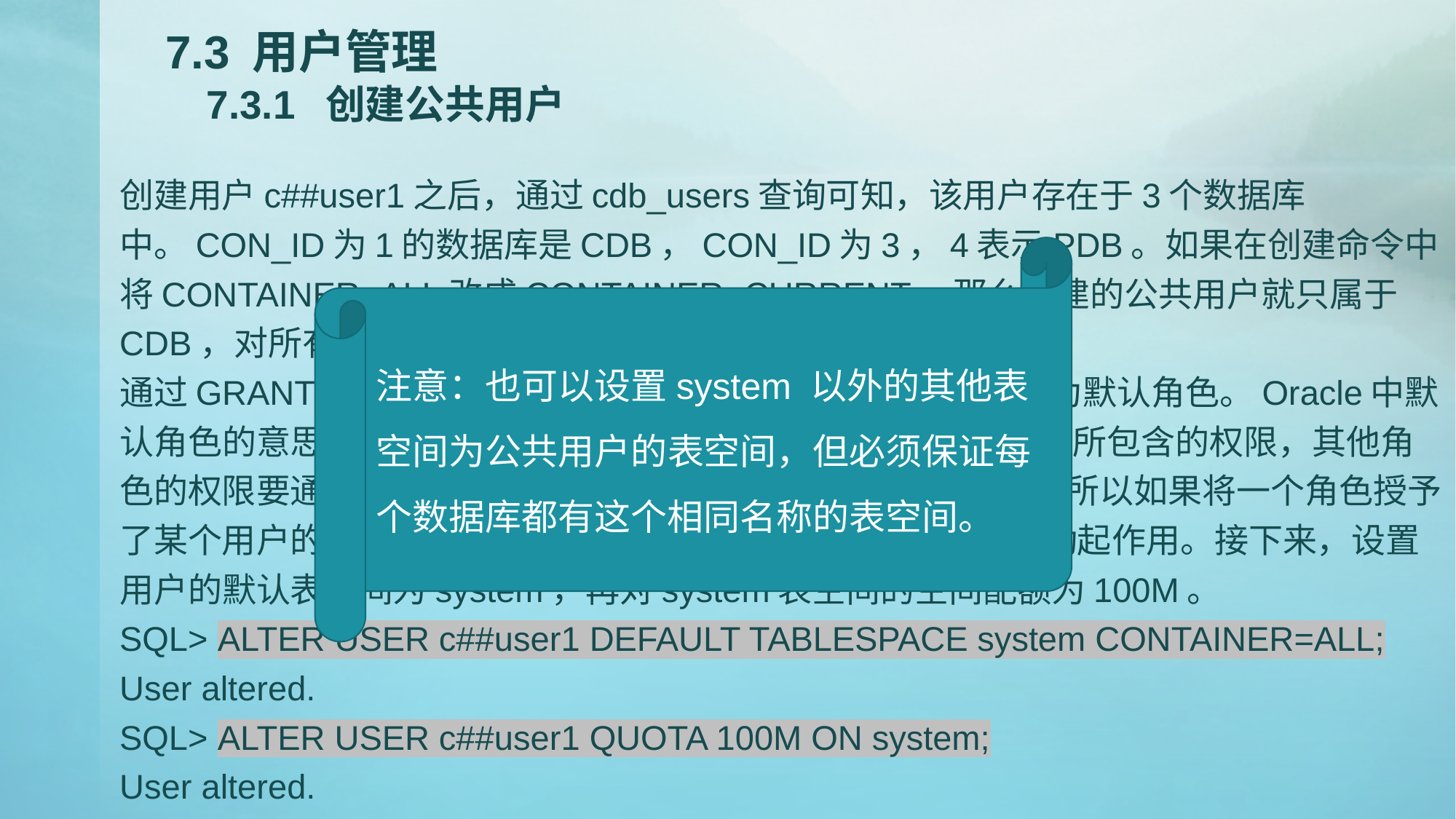

# 7.3 用户管理 7.3.1  创建公共用户
创建用户c##user1之后，通过cdb_users查询可知，该用户存在于3个数据库中。CON_ID为1的数据库是CDB，CON_ID为3，4表示PDB。如果在创建命令中将CONTAINER=ALL改成CONTAINER=CURRENT，那么创建的公共用户就只属于CDB，对所有的PDB都不起作用。
通过GRANT将c##con_res公共角色授予c##user1，并设置为默认角色。Oracle中默认角色的意思是当该用户登录时，自动具有DEFAULT ROLE中所包含的权限，其他角色的权限要通过手工运行命令“SET ROLE 角色名”来获得。所以如果将一个角色授予了某个用户的时候，没有设置为默认角色，那么角色就不会自动起作用。接下来，设置用户的默认表空间为system，再对system表空间的空间配额为100M。
SQL> ALTER USER c##user1 DEFAULT TABLESPACE system CONTAINER=ALL;
User altered.
SQL> ALTER USER c##user1 QUOTA 100M ON system;
User altered.
注意：也可以设置system 以外的其他表空间为公共用户的表空间，但必须保证每个数据库都有这个相同名称的表空间。